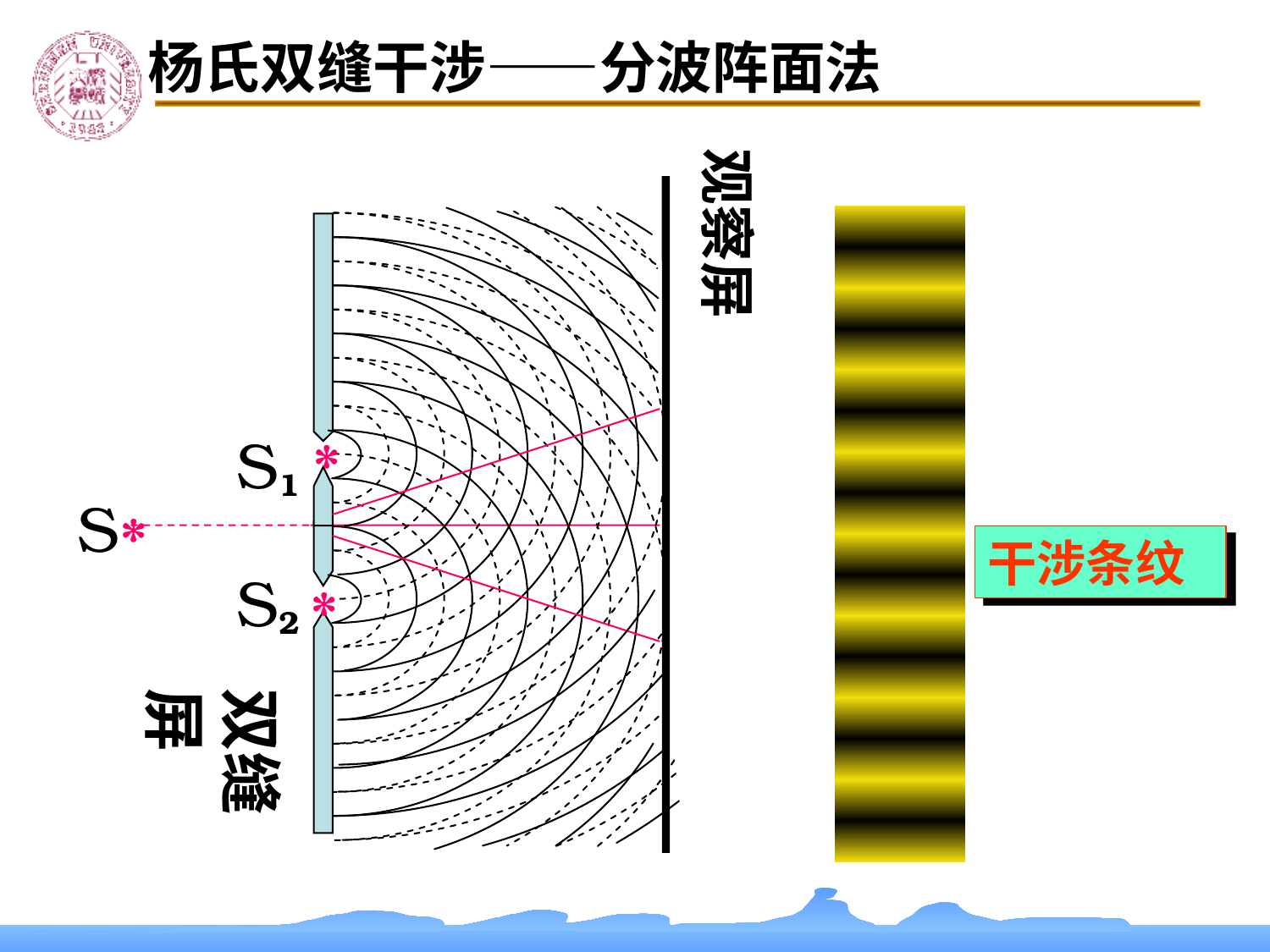

杨氏双缝干涉——分波阵面法
观察屏

S
*

1

S

*

S
*

2

干涉条纹
双缝屏